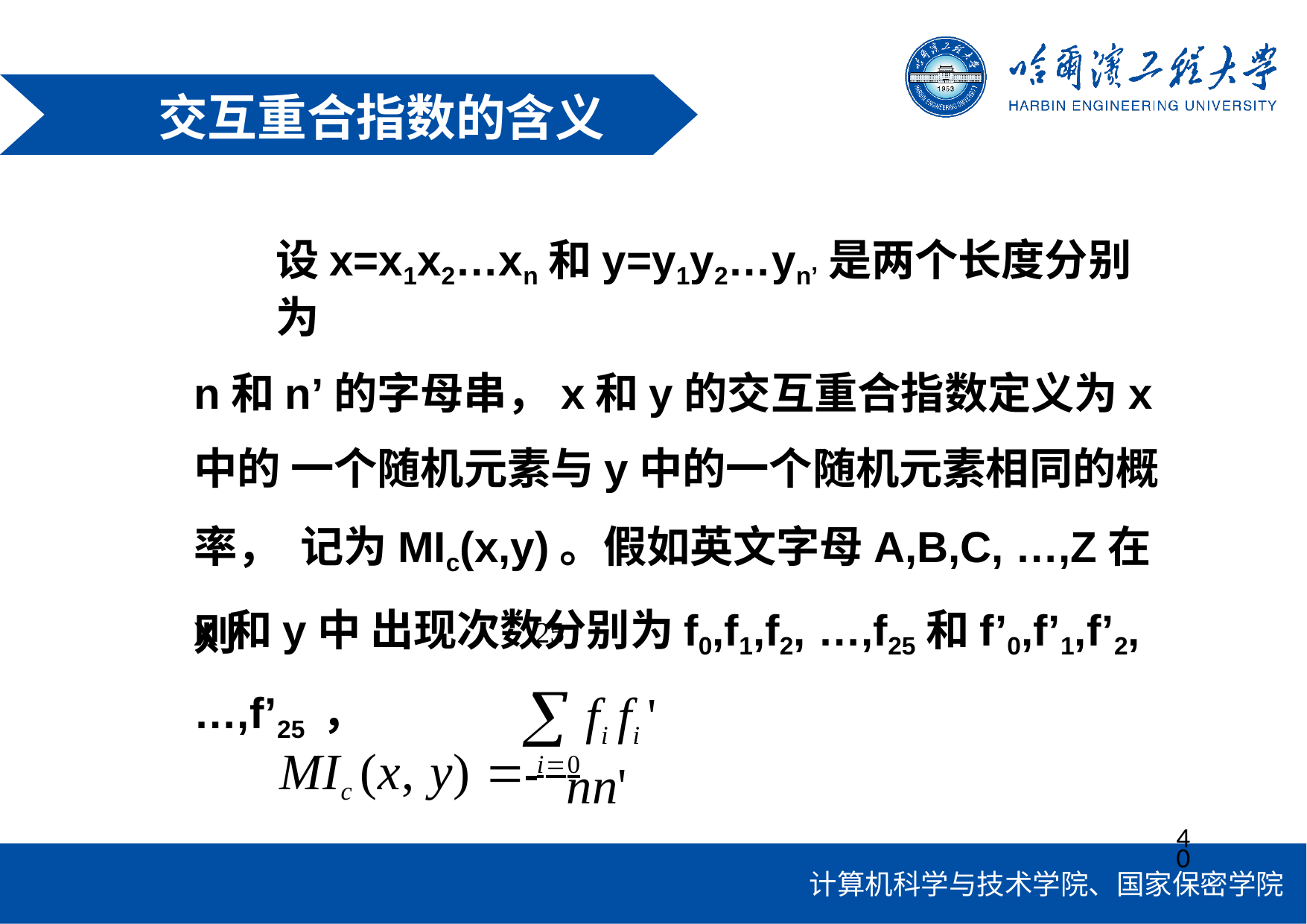

交互重合指数的含义

设x=x1x2…xn和y=y1y2…yn’是两个长度分别为
n和n’的字母串，x和y的交互重合指数定义为x中的 一个随机元素与y中的一个随机元素相同的概率，  记为MIc(x,y)。假如英文字母A,B,C, …,Z在x和y中 出现次数分别为f0,f1,f2, …,f25和f’0,f’1,f’2, …,f’25 ，
则
25
∑ fi fi '
MIc (x, y) = i=0
nn'
40